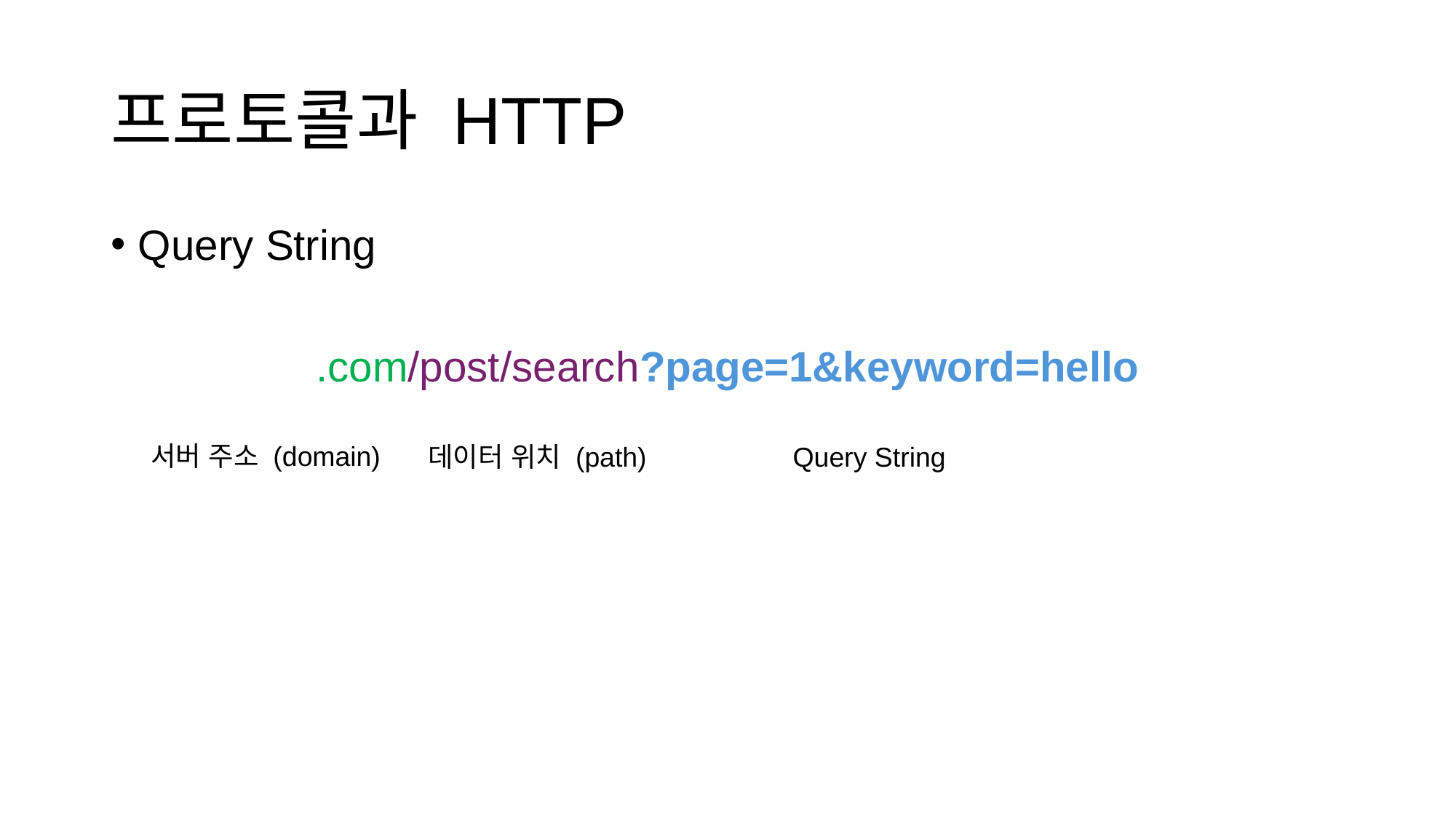

# 프로토콜과 HTTP
Query String

.com/post/search?page=1&keyword=hello
서버 주소 (domain)
데이터 위치 (path)
Query String